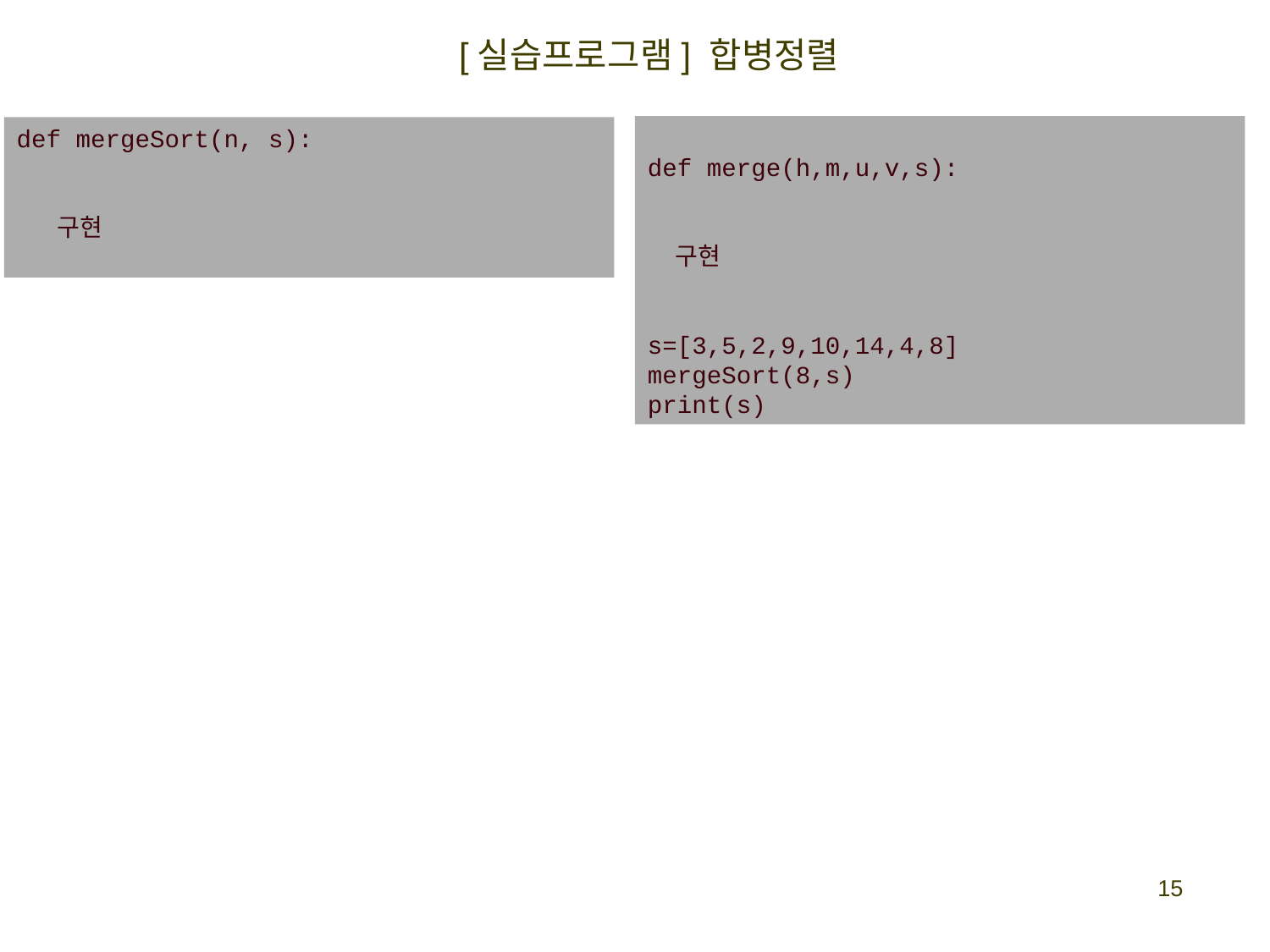

[실습프로그램] 합병정렬

def merge(h,m,u,v,s):

    구현

s=[3,5,2,9,10,14,4,8]
mergeSort(8,s)
print(s)
def mergeSort(n, s):

     구현

15